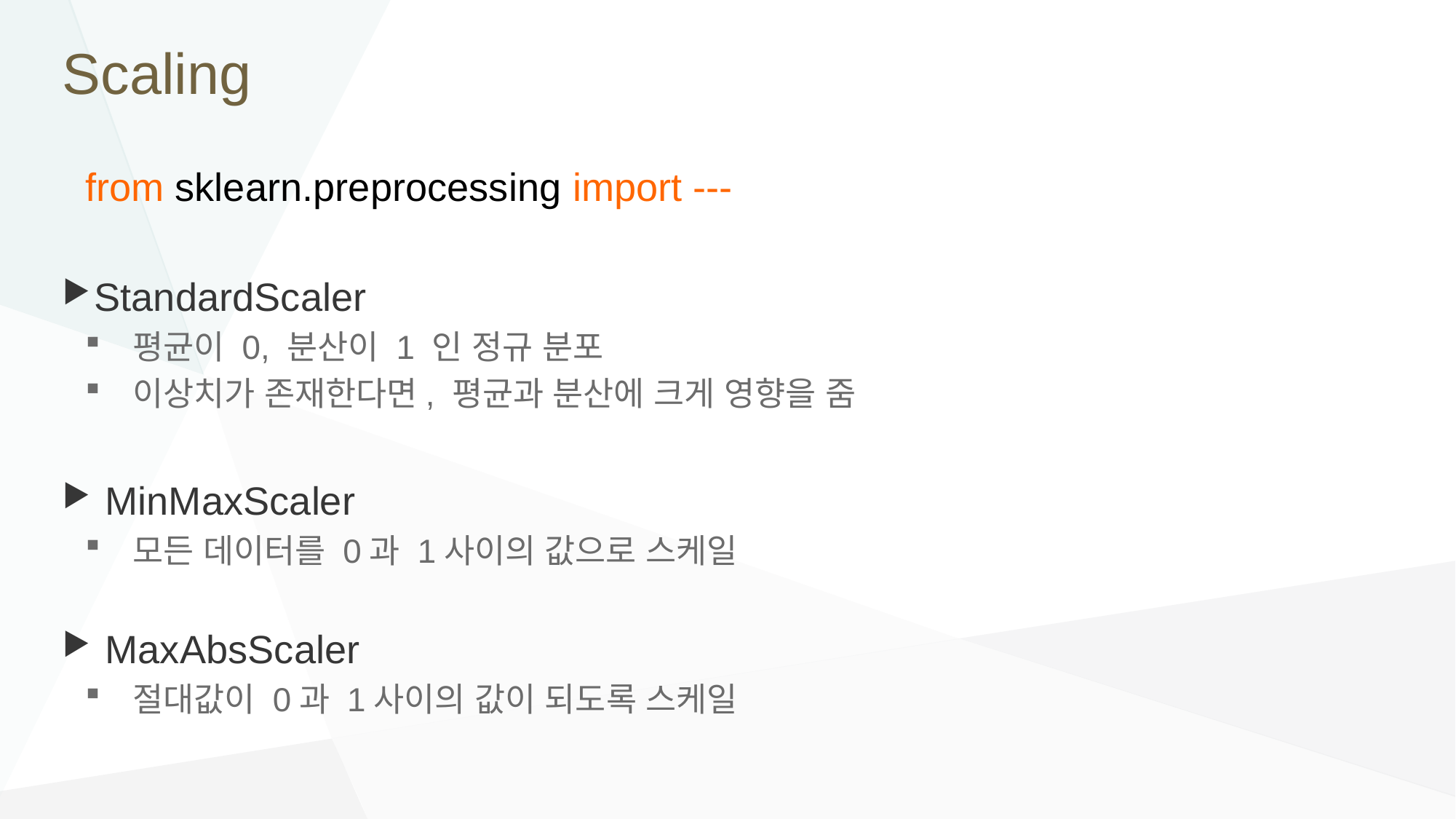

# Scaling
from sklearn.preprocessing import ---

StandardScaler
 평균이 0, 분산이 1 인 정규 분포
 이상치가 존재한다면, 평균과 분산에 크게 영향을 줌

 MinMaxScaler
 모든 데이터를 0과 1사이의 값으로 스케일

 MaxAbsScaler
 절대값이 0과 1사이의 값이 되도록 스케일